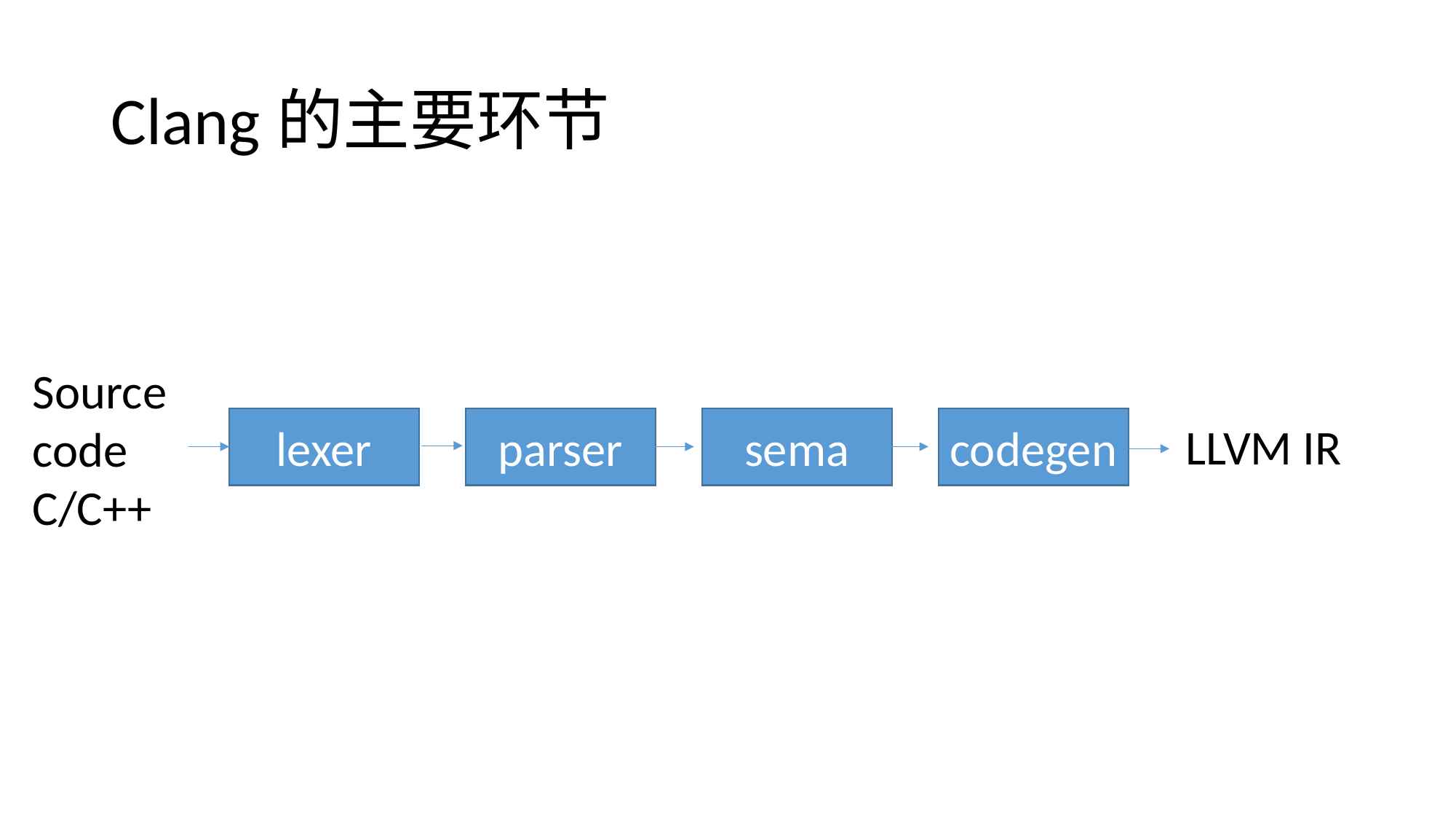

# Clang的主要环节
Source code
C/C++
lexer
parser
sema
codegen
LLVM IR